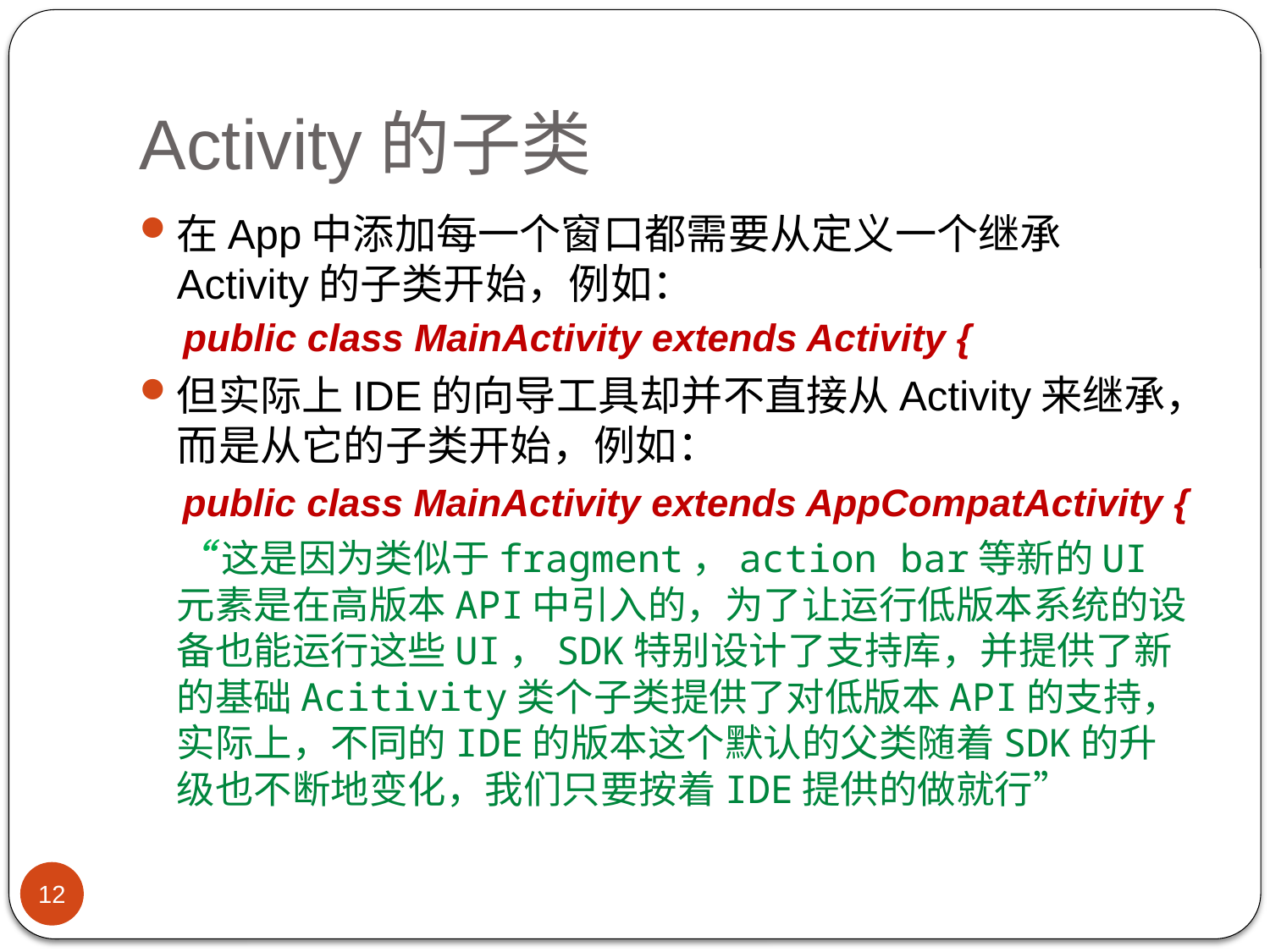

# Activity的子类
在App中添加每一个窗口都需要从定义一个继承Activity的子类开始，例如：
public class MainActivity extends Activity {
但实际上IDE的向导工具却并不直接从Activity来继承，而是从它的子类开始，例如：
    public class MainActivity extends AppCompatActivity {
    “这是因为类似于fragment，action bar等新的UI元素是在高版本API中引入的，为了让运行低版本系统的设备也能运行这些UI，SDK特别设计了支持库，并提供了新的基础Acitivity类个子类提供了对低版本API的支持，实际上，不同的IDE的版本这个默认的父类随着SDK的升级也不断地变化，我们只要按着IDE提供的做就行”
12